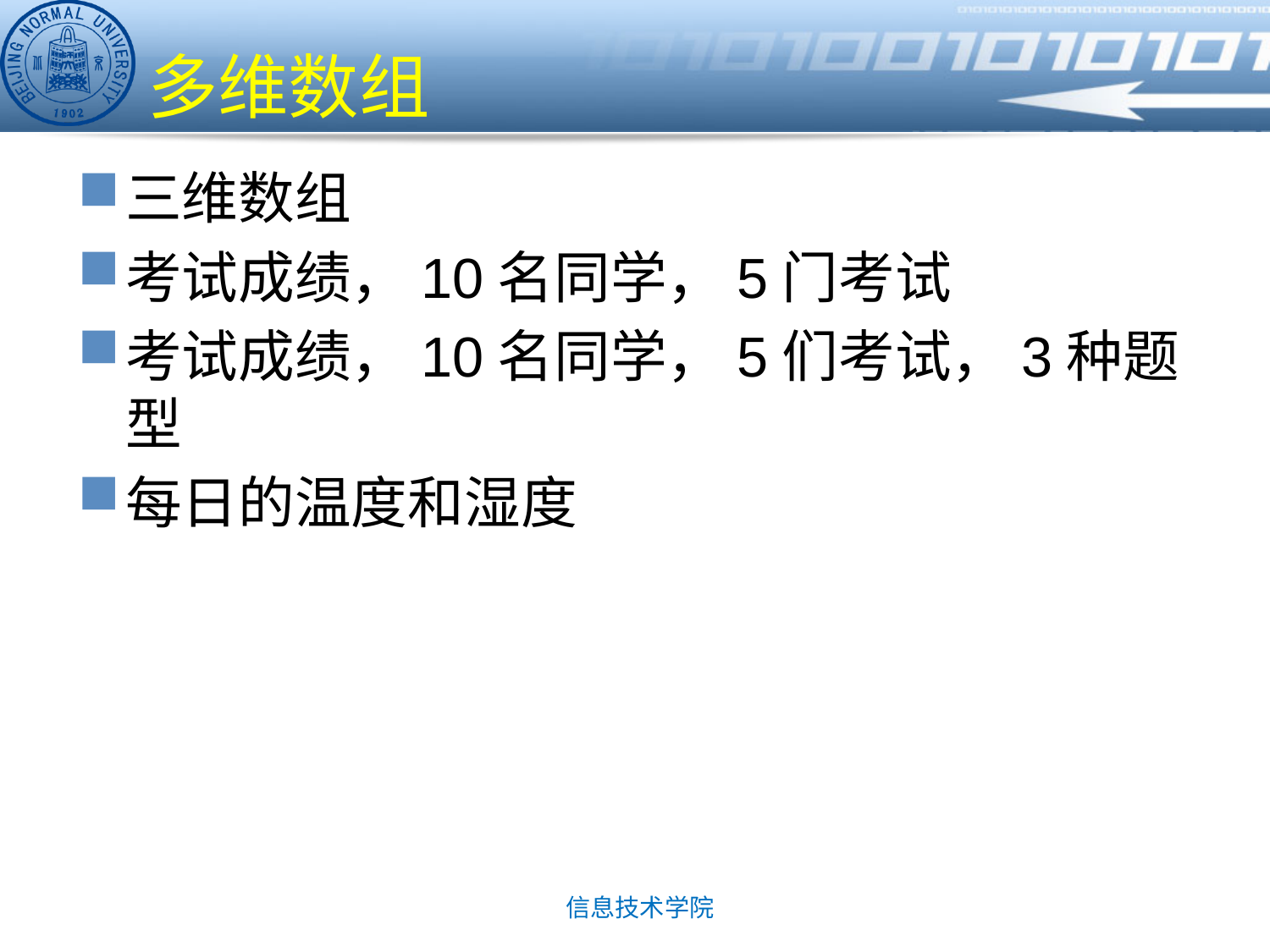

# 多维数组
三维数组
考试成绩，10名同学，5门考试
考试成绩，10名同学，5们考试，3种题型
每日的温度和湿度
41